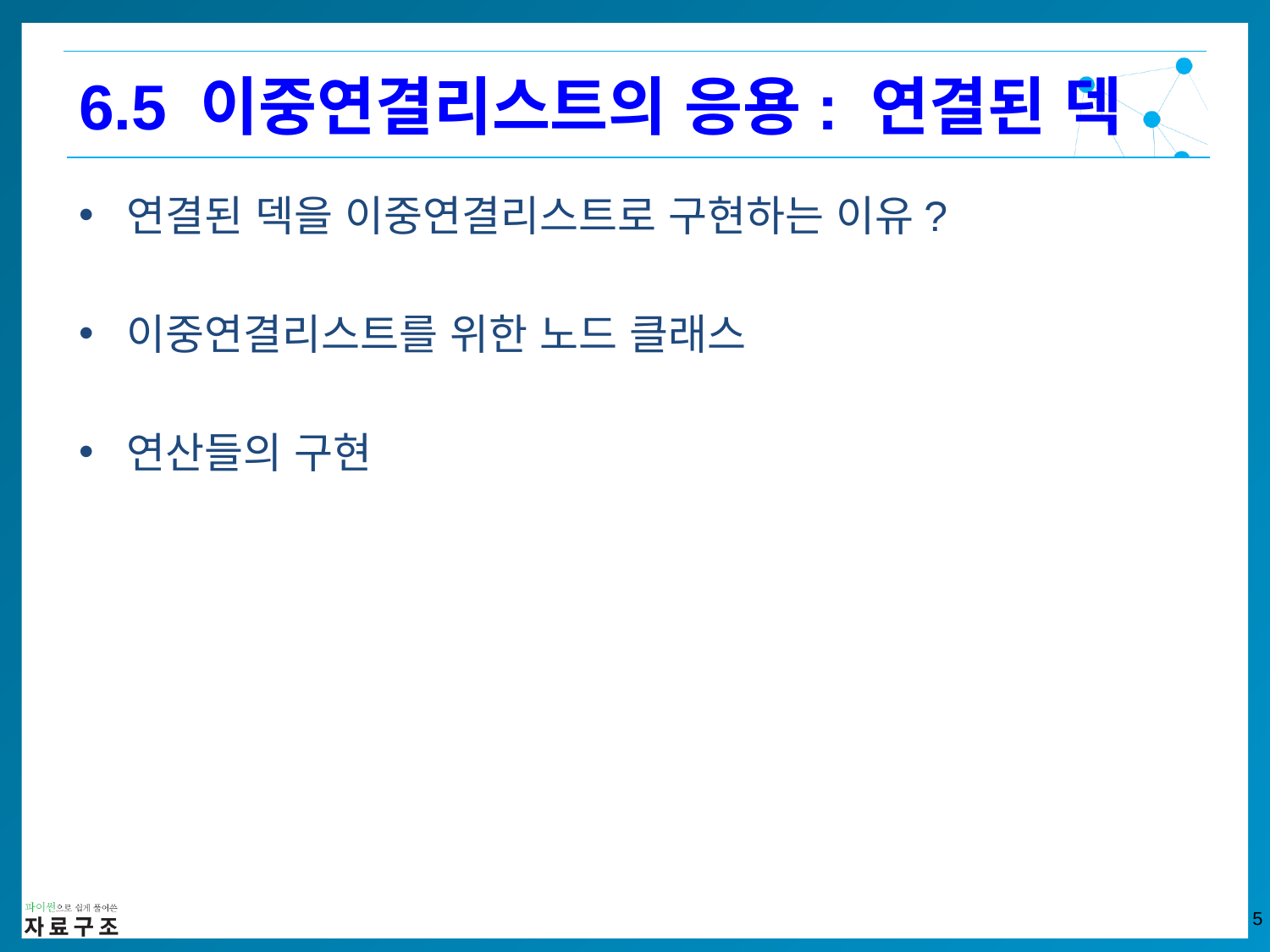

6.5 이중연결리스트의 응용: 연결된 덱
연결된 덱을 이중연결리스트로 구현하는 이유?

이중연결리스트를 위한 노드 클래스

연산들의 구현